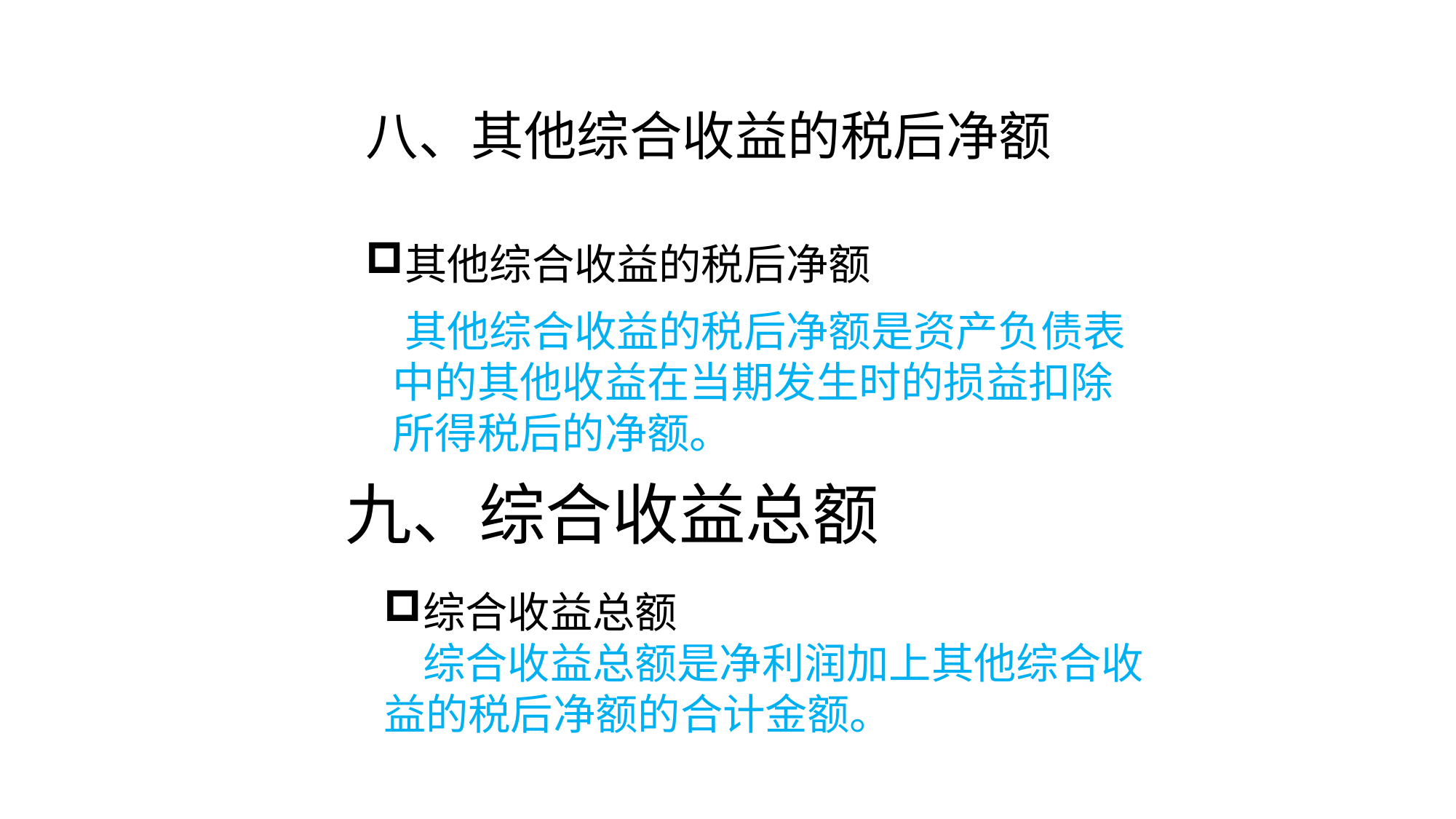

# 八、其他综合收益的税后净额

其他综合收益的税后净额
其他综合收益的税后净额是资产负债表中的其他收益在当期发生时的损益扣除所得税后的净额。
九、综合收益总额
综合收益总额
综合收益总额是净利润加上其他综合收益的税后净额的合计金额。